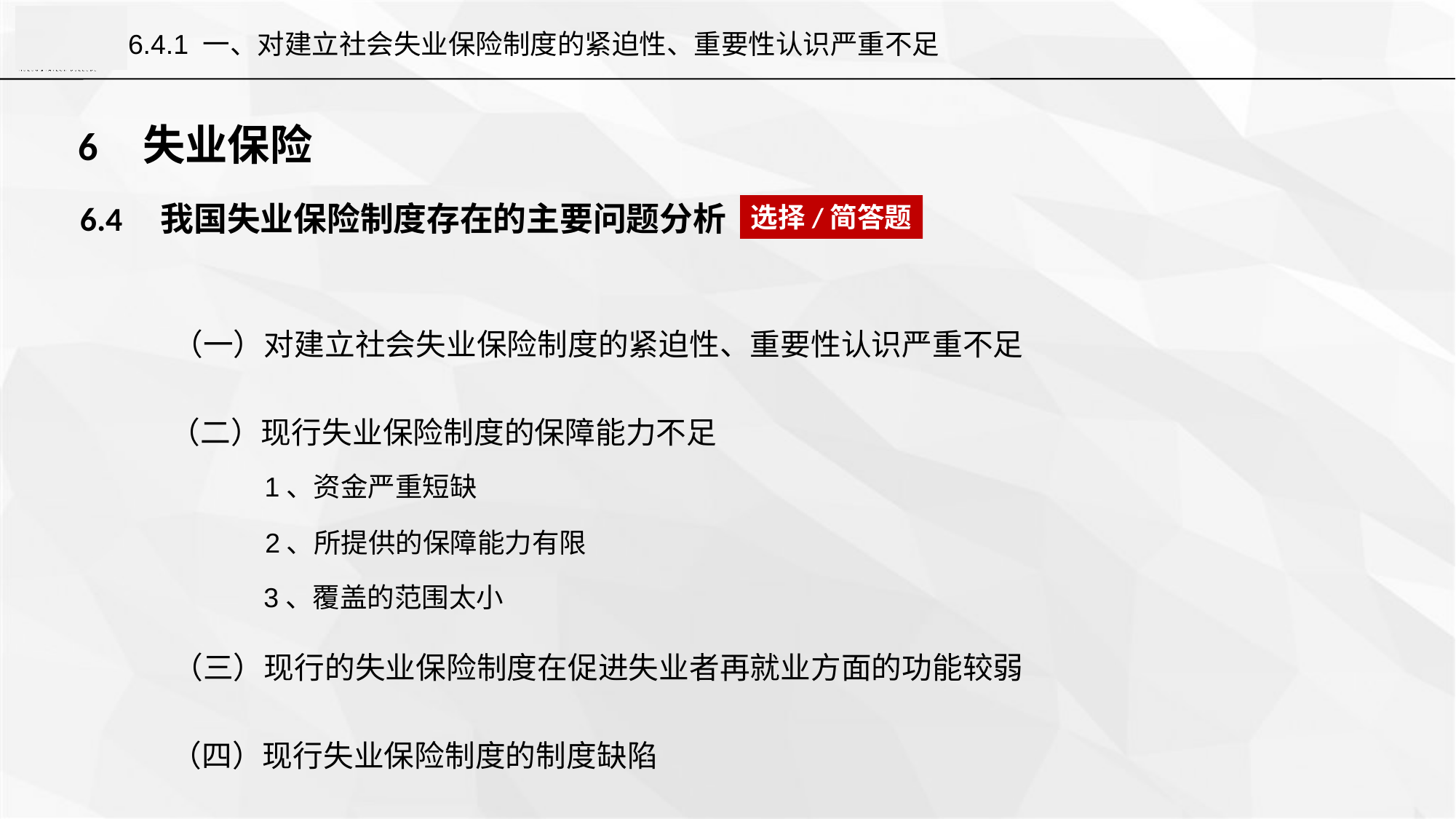

6.4.1 一、对建立社会失业保险制度的紧迫性、重要性认识严重不足
6    失业保险
6.4    我国失业保险制度存在的主要问题分析
选择/简答题
（一）对建立社会失业保险制度的紧迫性、重要性认识严重不足
（二）现行失业保险制度的保障能力不足
1、资金严重短缺
2、所提供的保障能力有限
3、覆盖的范围太小
（三）现行的失业保险制度在促进失业者再就业方面的功能较弱
（四）现行失业保险制度的制度缺陷